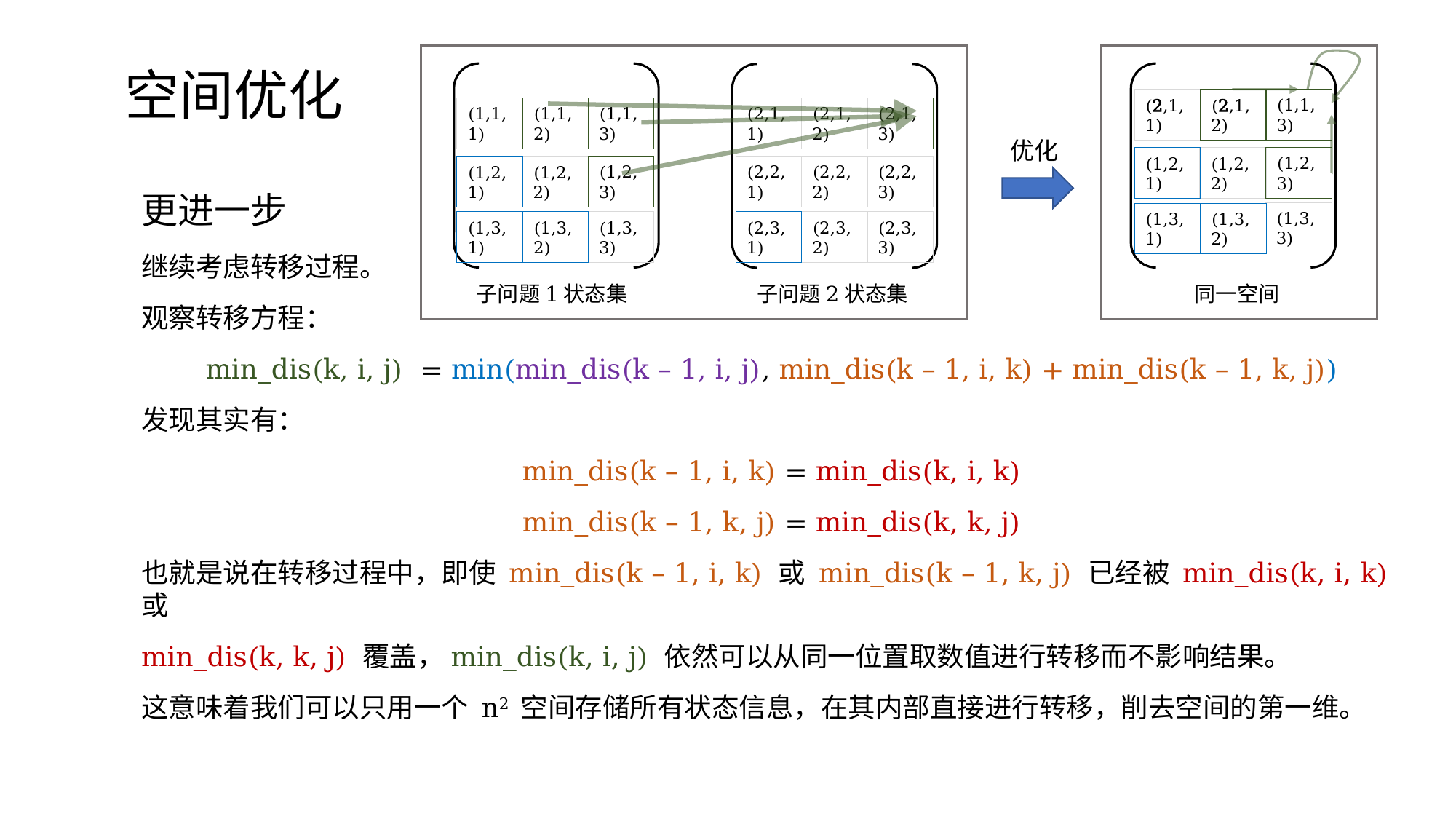

(2,1,3)
(1,1,3)
(2,1,1)
(2,1,2)
(1,1,1)
(1,1,2)
(2,2,3)
(1,2,3)
(2,2,1)
(2,2,2)
(1,2,1)
(1,2,2)
(2,3,3)
(1,3,3)
(2,3,1)
(2,3,2)
(1,3,1)
(1,3,2)
子问题1状态集
子问题2状态集

空间优化

(1,1,3)
(2,1,1)
(2,1,2)
优化
(1,2,3)
(1,2,1)
(1,2,2)

更进一步
继续考虑转移过程。
观察转移方程：
min_dis(k, i, j)  = min(min_dis(k – 1, i, j), min_dis(k – 1, i, k) + min_dis(k – 1, k, j))
发现其实有：
min_dis(k – 1, i, k) = min_dis(k, i, k)
min_dis(k – 1, k, j) = min_dis(k, k, j)
也就是说在转移过程中，即使 min_dis(k – 1, i, k) 或 min_dis(k – 1, k, j) 已经被 min_dis(k, i, k) 或
min_dis(k, k, j) 覆盖，min_dis(k, i, j) 依然可以从同一位置取数值进行转移而不影响结果。
这意味着我们可以只用一个 n2 空间存储所有状态信息，在其内部直接进行转移，削去空间的第一维。
(1,3,3)
(1,3,1)
(1,3,2)
同一空间